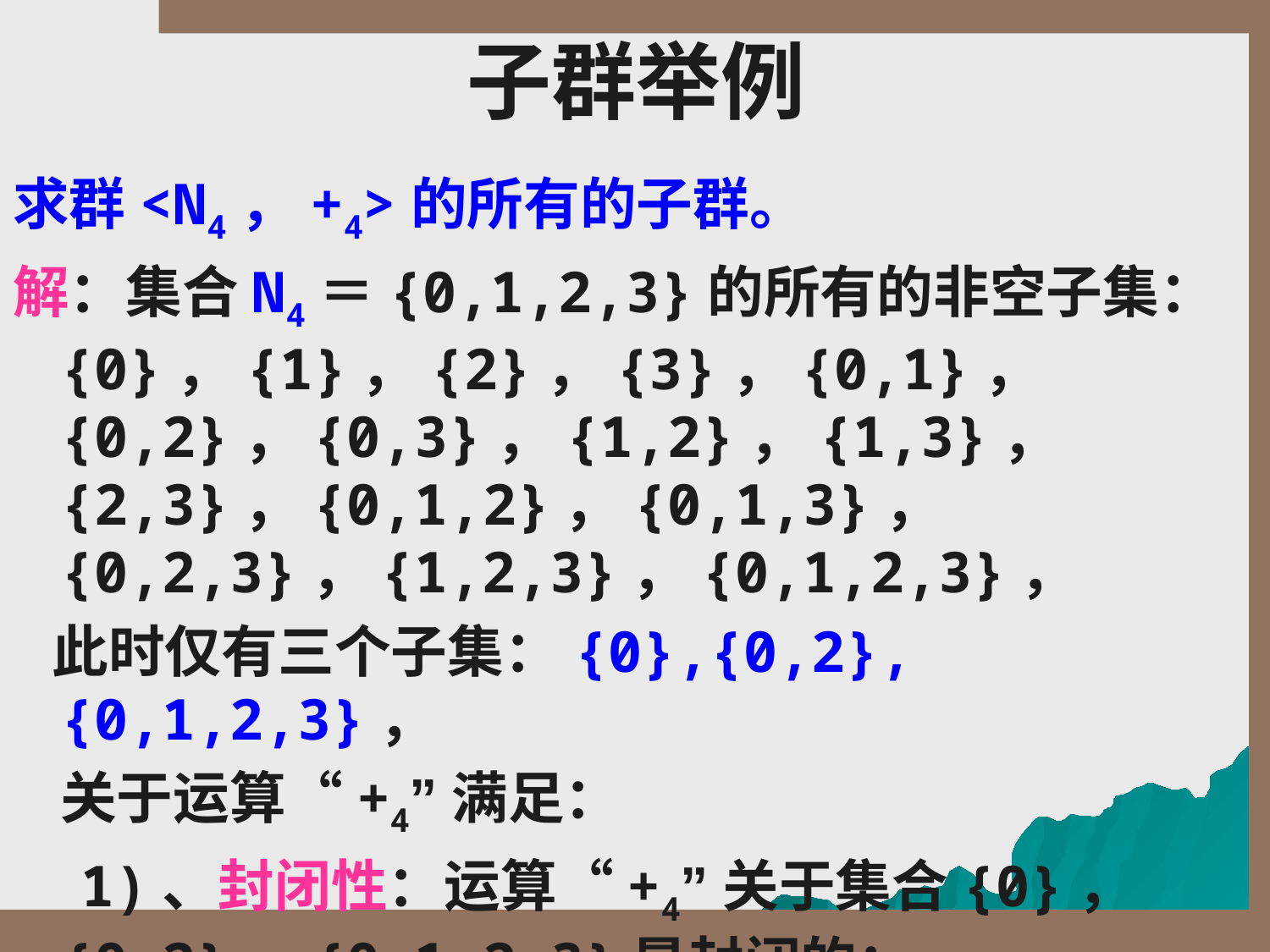

# 子群举例
求群<N4，+4>的所有的子群。
解：集合N4＝{0,1,2,3}的所有的非空子集：
{0}，{1}，{2}，{3}，{0,1}，{0,2}，{0,3}，{1,2}，{1,3}，{2,3}，{0,1,2}，{0,1,3}，{0,2,3}，{1,2,3}，{0,1,2,3}，
  此时仅有三个子集：{0},{0,2},{0,1,2,3}，
	关于运算“+4”满足：
  1)、封闭性：运算“+4”关于集合{0}，{0,2}，{0,1,2,3}是封闭的；
  2)、结合律：显然；
66